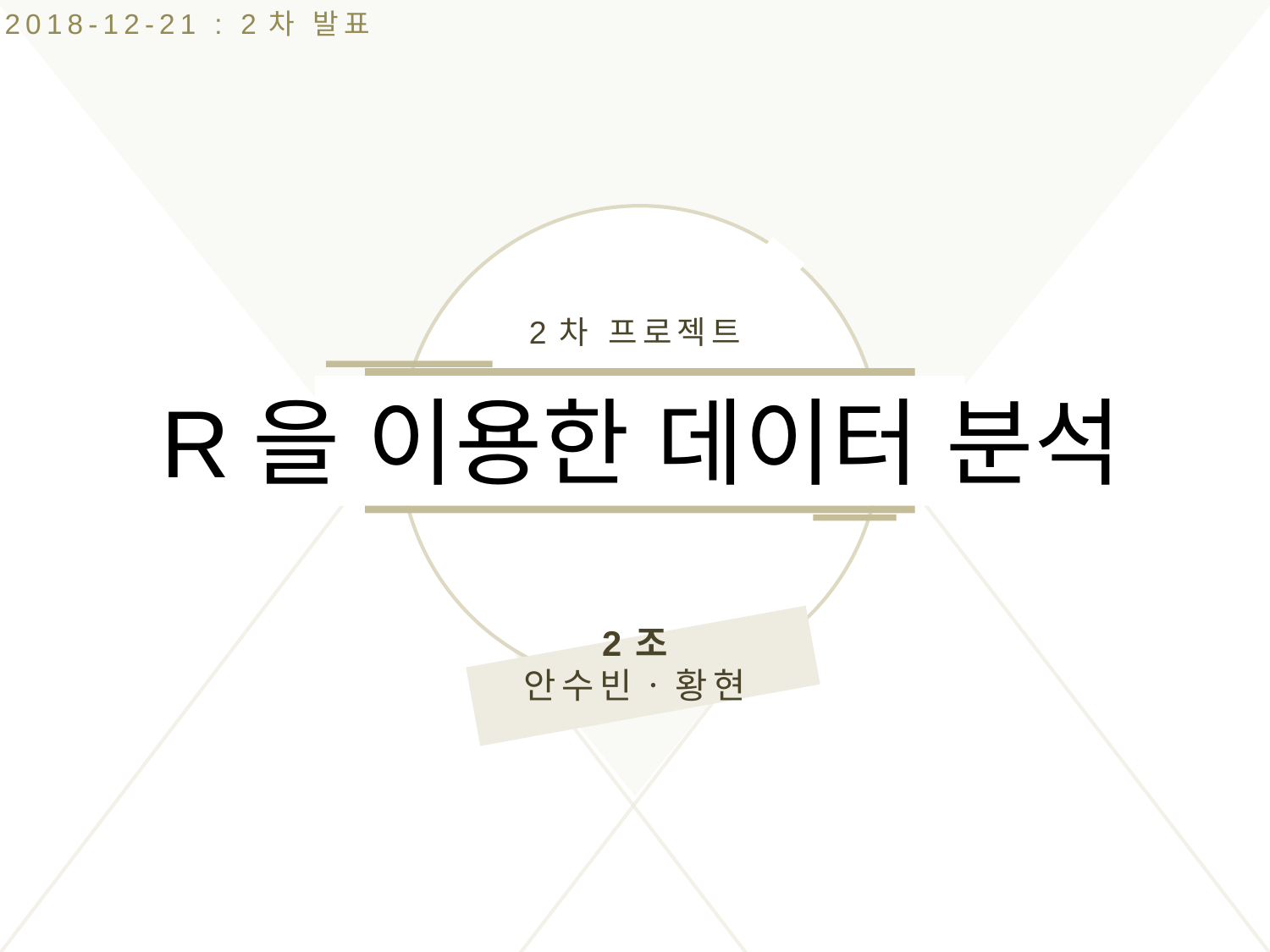

2018-12-21 : 2차 발표

2차 프로젝트
R을 이용한 데이터 분석
2조
안수빈ㆍ황현